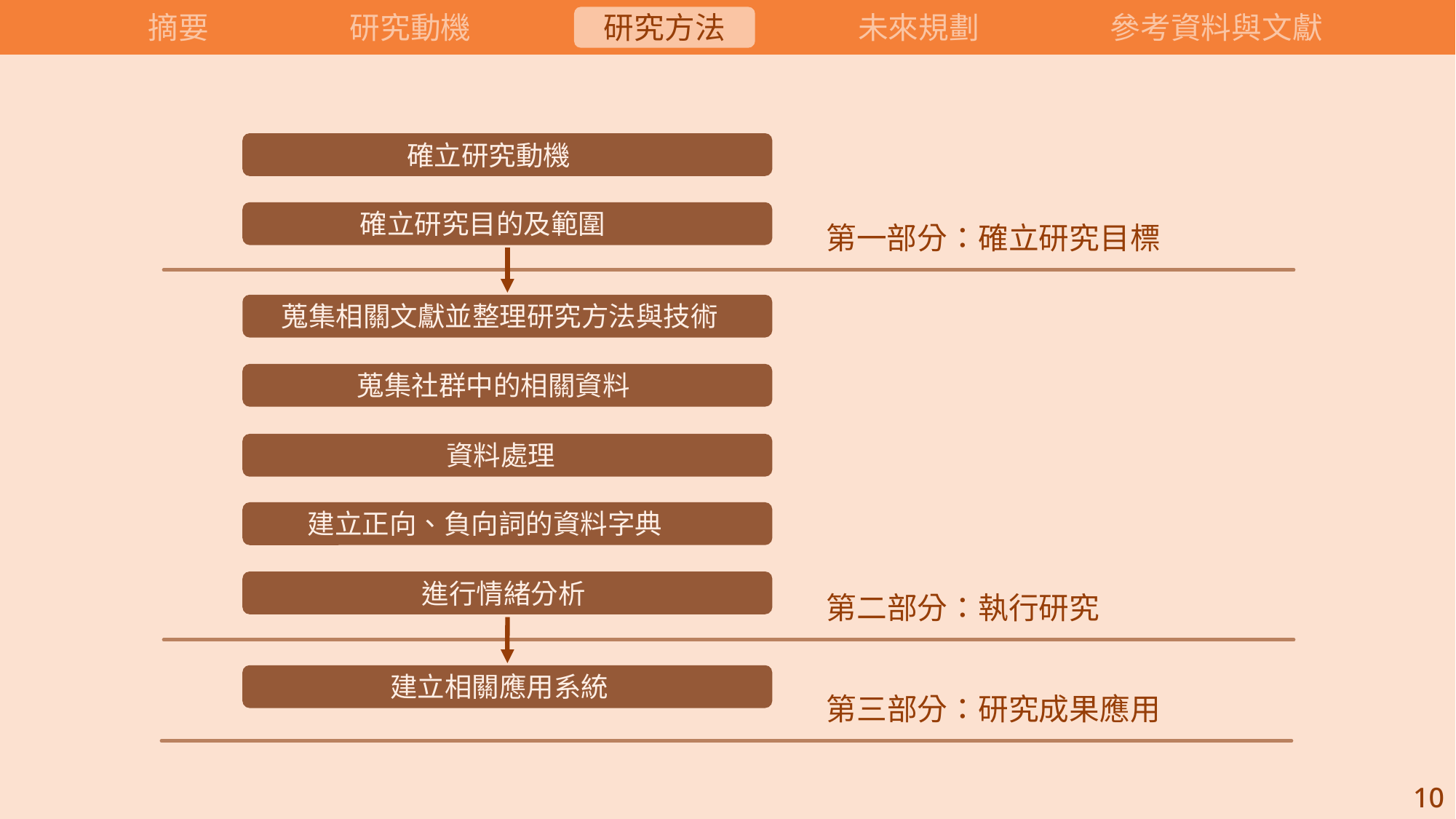

摘要
研究動機
研究方法
未來規劃
參考資料與文獻

確立研究動機

確立研究目的及範圍

第一部分：確立研究目標
蒐集相關文獻並整理研究方法與技術

蒐集社群中的相關資料

資料處理

建立正向、負向詞的資料字典

進行情緒分析

第二部分：執行研究
建立相關應用系統

第三部分：研究成果應用
10